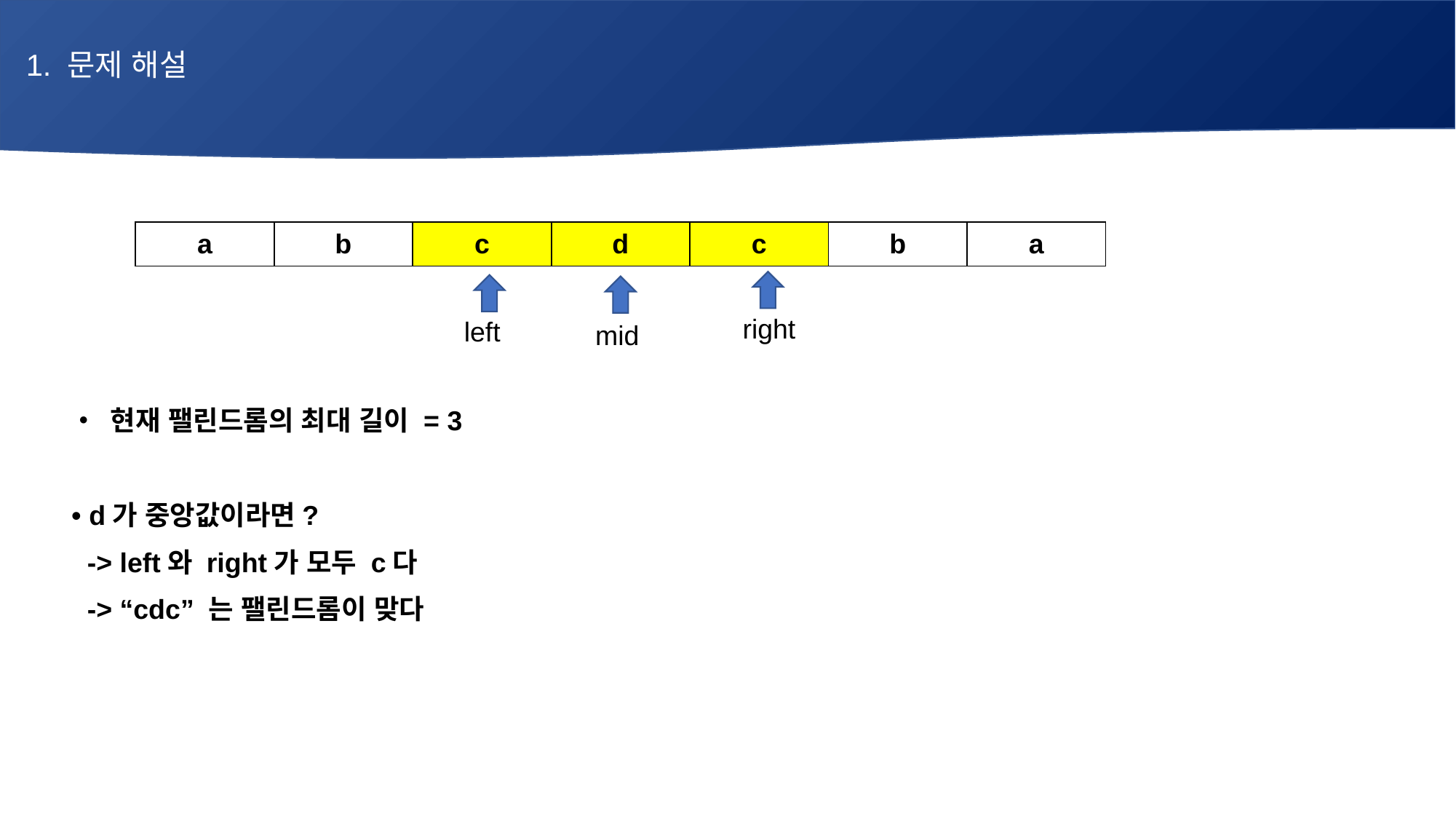

1. 문제 해설
# 매주 1 과제 LV2

 • 현재 팰린드롬의 최대 길이 = 3

 • d가 중앙값이라면?
   -> left와 right가 모두 c다
   -> “cdc” 는 팰린드롬이 맞다

| a | b | c | d | c | b | a |
| --- | --- | --- | --- | --- | --- | --- |

right
left
mid